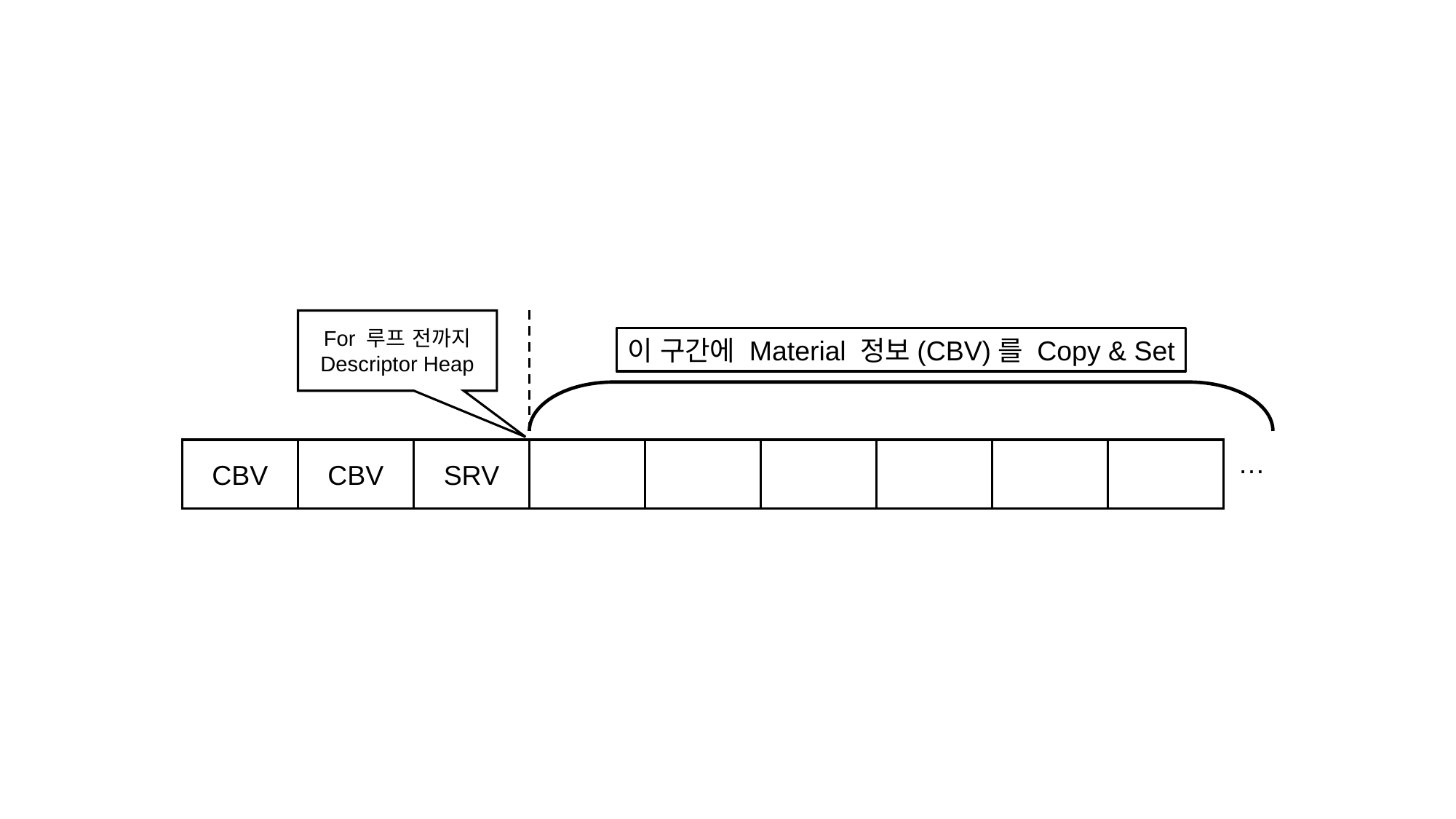

For 루프 전까지 Descriptor Heap
이 구간에 Material 정보(CBV)를 Copy & Set
CBV
CBV
SRV

…